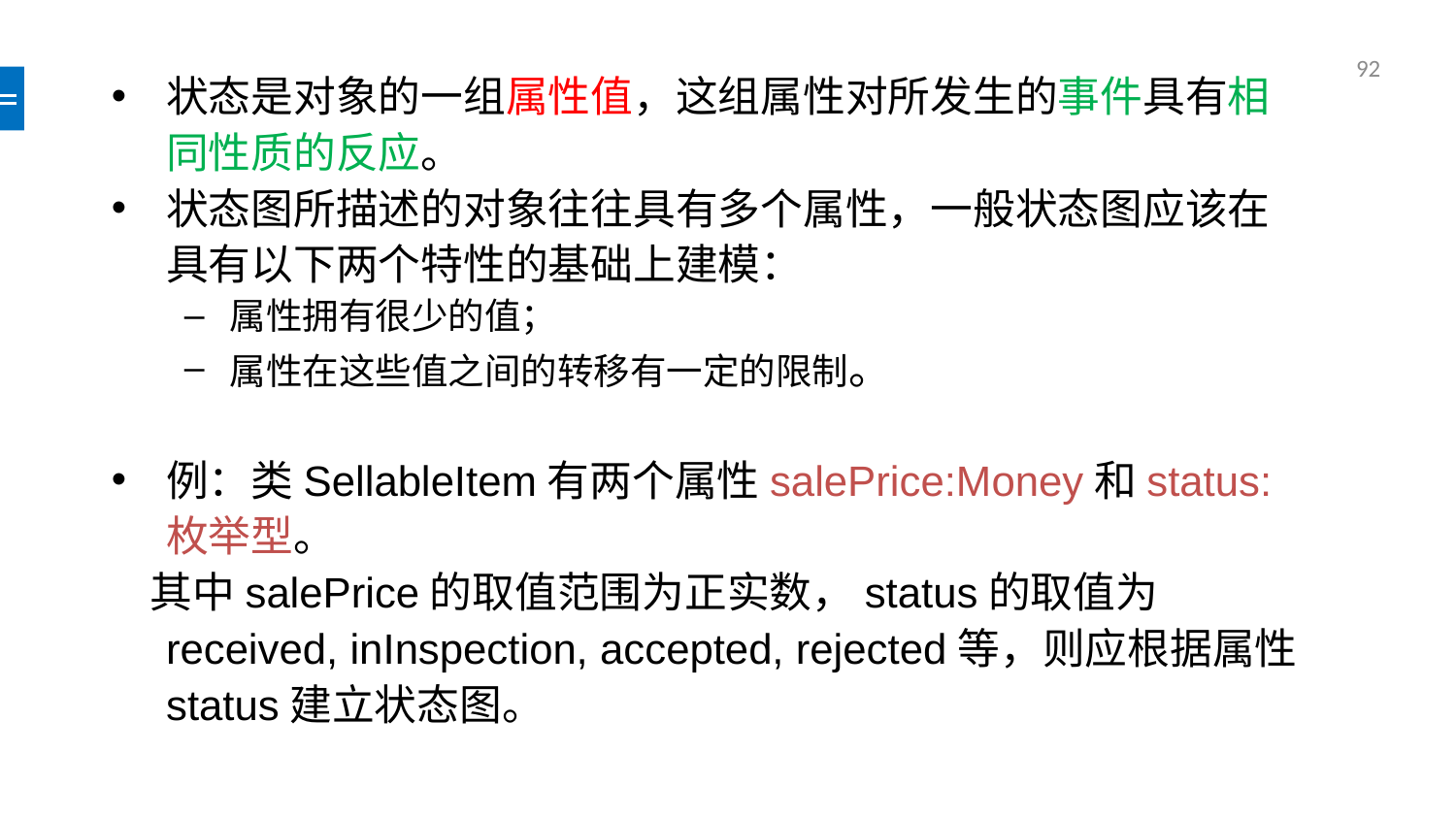

状态是对象的一组属性值，这组属性对所发生的事件具有相同性质的反应。
状态图所描述的对象往往具有多个属性，一般状态图应该在具有以下两个特性的基础上建模：
属性拥有很少的值；
属性在这些值之间的转移有一定的限制。

例：类SellableItem有两个属性salePrice:Money和status:枚举型。
   其中salePrice的取值范围为正实数，status的取值为received, inInspection, accepted, rejected等，则应根据属性status建立状态图。
92